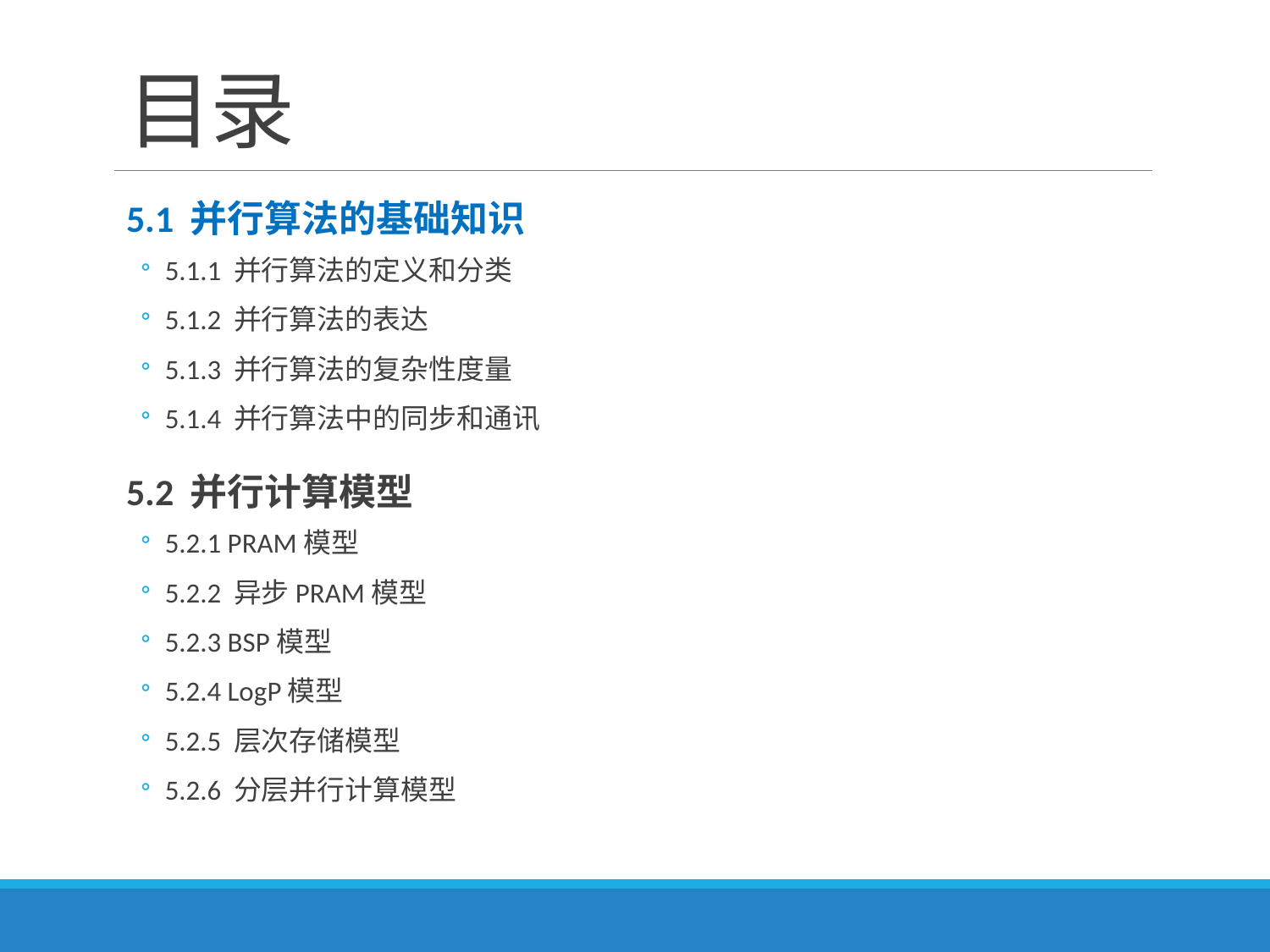

# 目录
5.1 并行算法的基础知识
5.1.1 并行算法的定义和分类
5.1.2 并行算法的表达
5.1.3 并行算法的复杂性度量
5.1.4 并行算法中的同步和通讯
5.2 并行计算模型
5.2.1 PRAM模型
5.2.2 异步PRAM模型
5.2.3 BSP模型
5.2.4 LogP模型
5.2.5 层次存储模型
5.2.6 分层并行计算模型

6